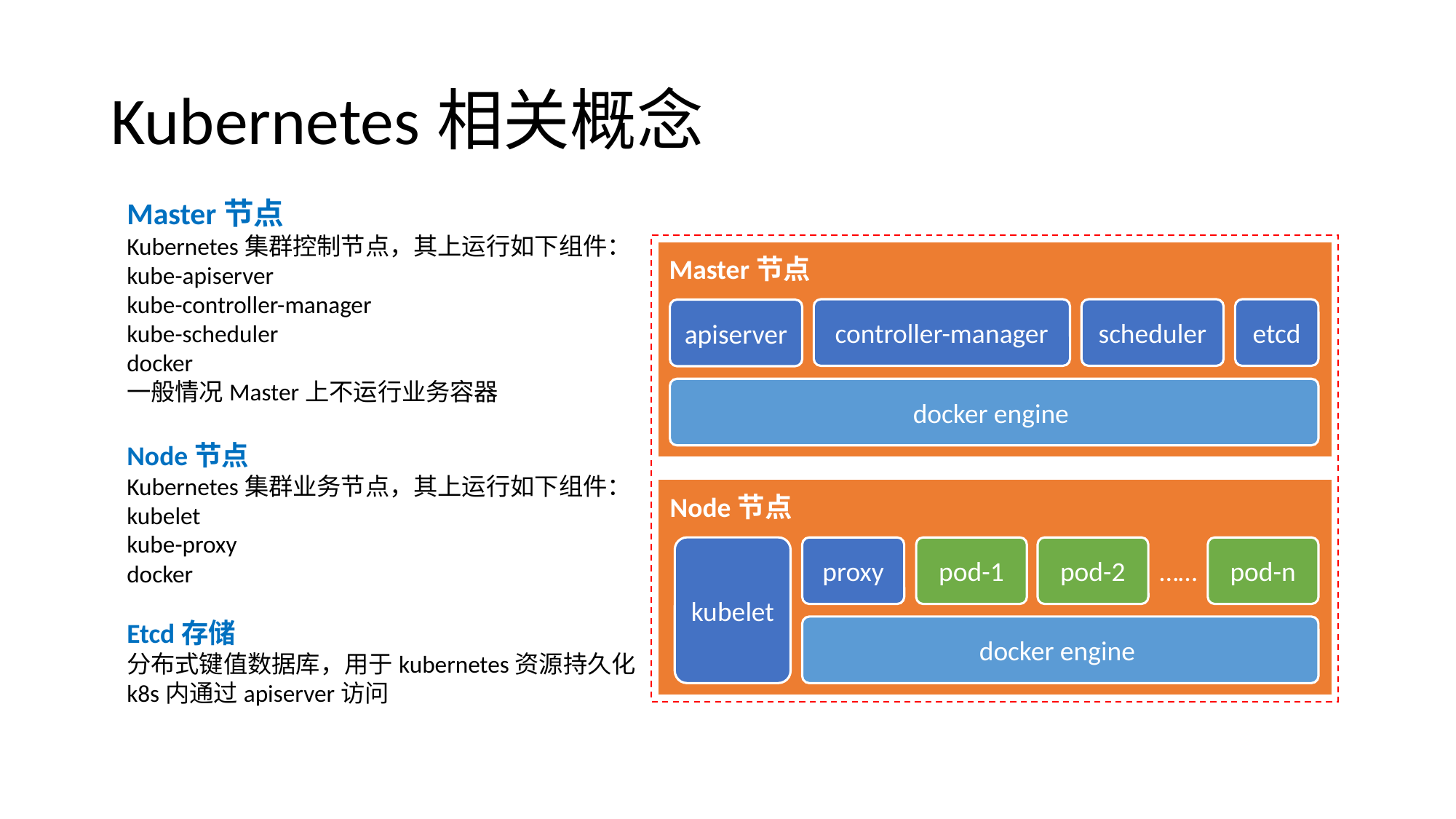

# Kubernetes相关概念
Master节点
Kubernetes集群控制节点，其上运行如下组件：
kube-apiserver
kube-controller-manager
kube-scheduler
docker
一般情况Master上不运行业务容器

Node节点
Kubernetes集群业务节点，其上运行如下组件：
kubelet
kube-proxy
docker

Etcd存储
分布式键值数据库，用于kubernetes资源持久化
k8s内通过apiserver访问

Master节点
controller-manager
scheduler
etcd
apiserver
docker engine

Node节点
proxy
pod-1
pod-2
pod-n
kubelet
……
docker engine